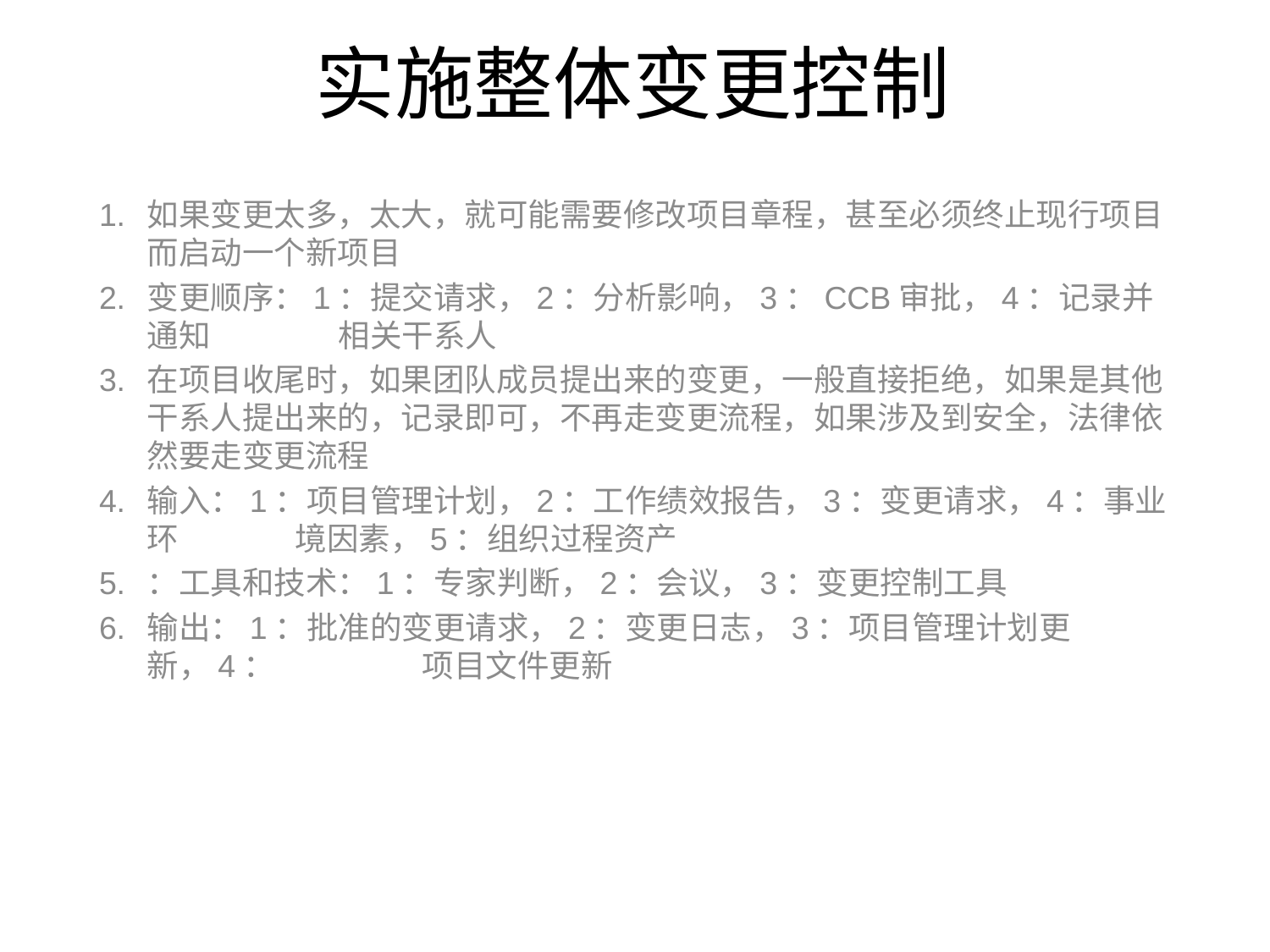

# 实施整体变更控制
如果变更太多，太大，就可能需要修改项目章程，甚至必须终止现行项目而启动一个新项目
变更顺序：1：提交请求，2：分析影响，3：CCB审批，4：记录并通知    	         相关干系人
在项目收尾时，如果团队成员提出来的变更，一般直接拒绝，如果是其他干系人提出来的，记录即可，不再走变更流程，如果涉及到安全，法律依然要走变更流程
输入：1：项目管理计划，2：工作绩效报告，3：变更请求，4：事业环	   境因素，5：组织过程资产
：工具和技术：1：专家判断，2：会议，3：变更控制工具
输出：1：批准的变更请求，2：变更日志，3：项目管理计划更新，4：	   项目文件更新